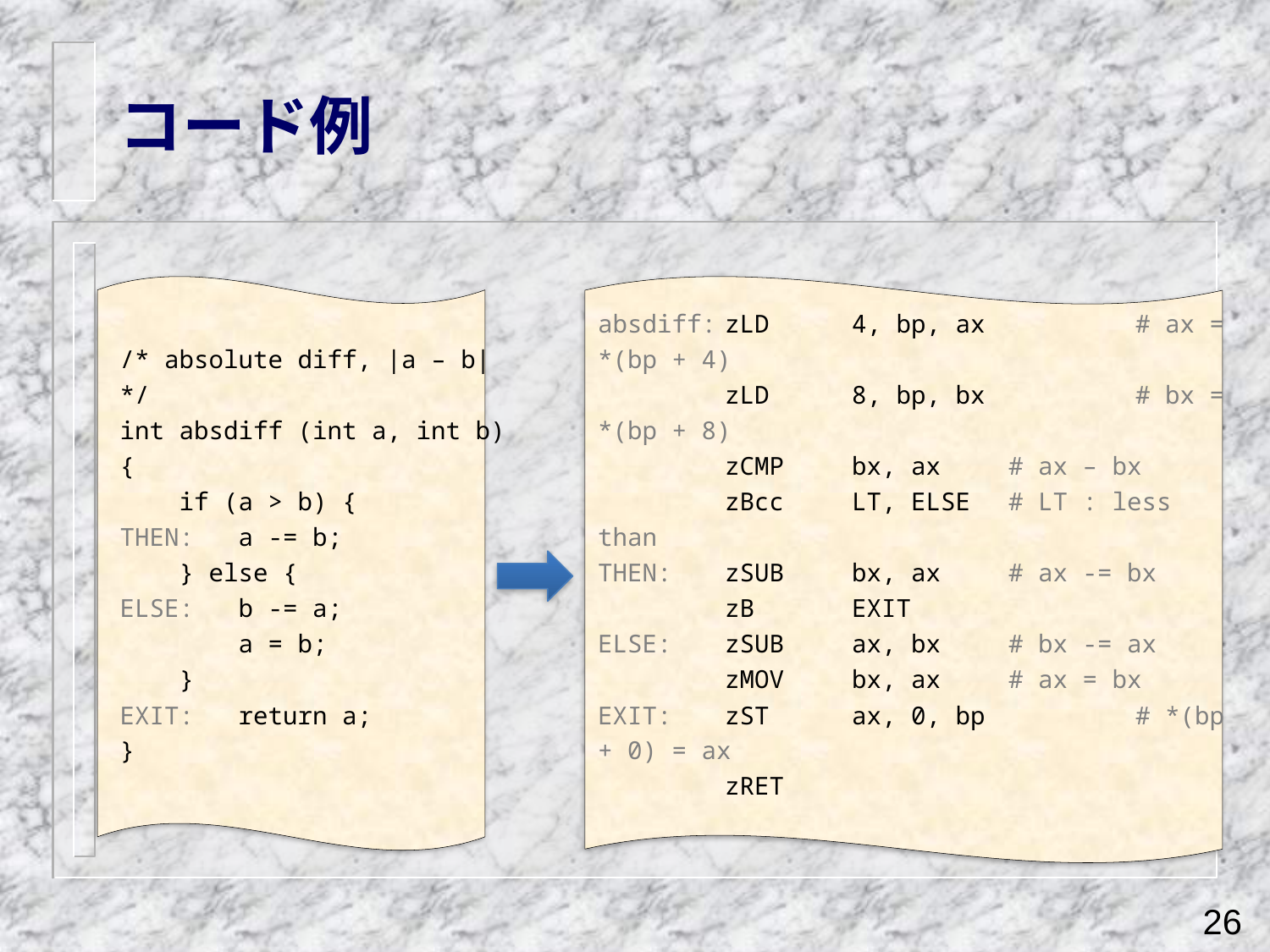

# コード例
absdiff:	zLD	4, bp, ax	  # ax = *(bp + 4)
	zLD	8, bp, bx	  # bx = *(bp + 8)
	zCMP	bx, ax	  # ax – bx
	zBcc	LT, ELSE	  # LT : less than
THEN:	zSUB	bx, ax	  # ax -= bx
	zB	EXIT
ELSE:	zSUB	ax, bx	  # bx -= ax
	zMOV	bx, ax	  # ax = bx
EXIT:	zST	ax, 0, bp	  # *(bp + 0) = ax
	zRET
/* absolute diff, |a – b| */
int absdiff (int a, int b)
{
    if (a > b) {
THEN:   a -= b;
    } else {
ELSE:   b -= a;
        a = b;
    }
EXIT:   return a;
}

26